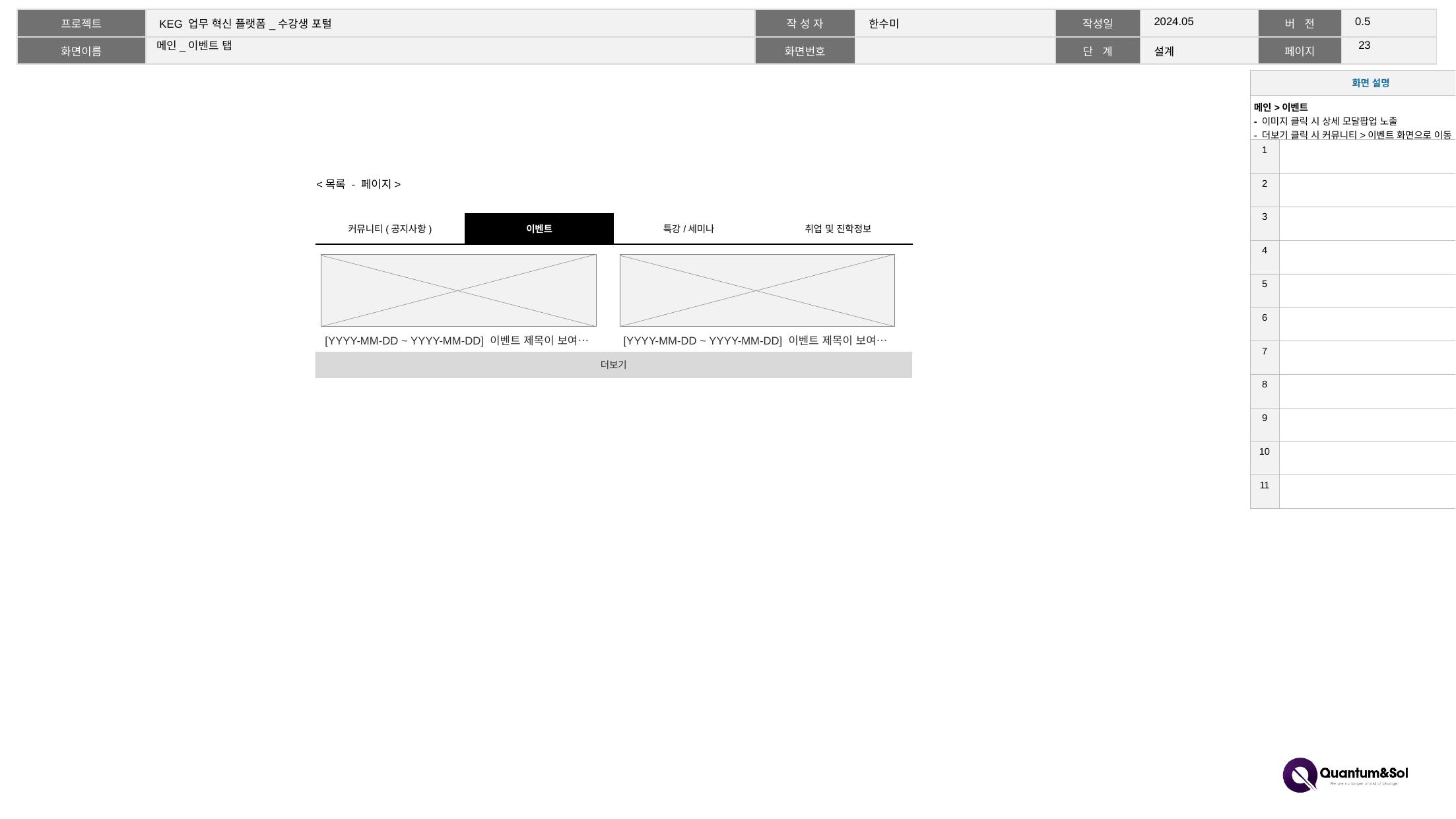

23

# 메인_이벤트 탭
| 화면 설명 |  |
| --- | --- |
| 메인>이벤트 - 이미지 클릭 시 상세 모달팝업 노출 - 더보기 클릭 시 커뮤니티>이벤트 화면으로 이동 |  |
| 1 |  |
| 2 |  |
| 3 |  |
| 4 |  |
| 5 |  |
| 6 |  |
| 7 |  |
| 8 |  |
| 9 |  |
| 10 |  |
| 11 |  |
<목록 - 페이지>
| 커뮤니티(공지사항) | 이벤트 | 특강/세미나 | 취업 및 진학정보 |
| --- | --- | --- | --- |

[YYYY-MM-DD ~ YYYY-MM-DD] 이벤트 제목이 보여…

[YYYY-MM-DD ~ YYYY-MM-DD] 이벤트 제목이 보여…
더보기